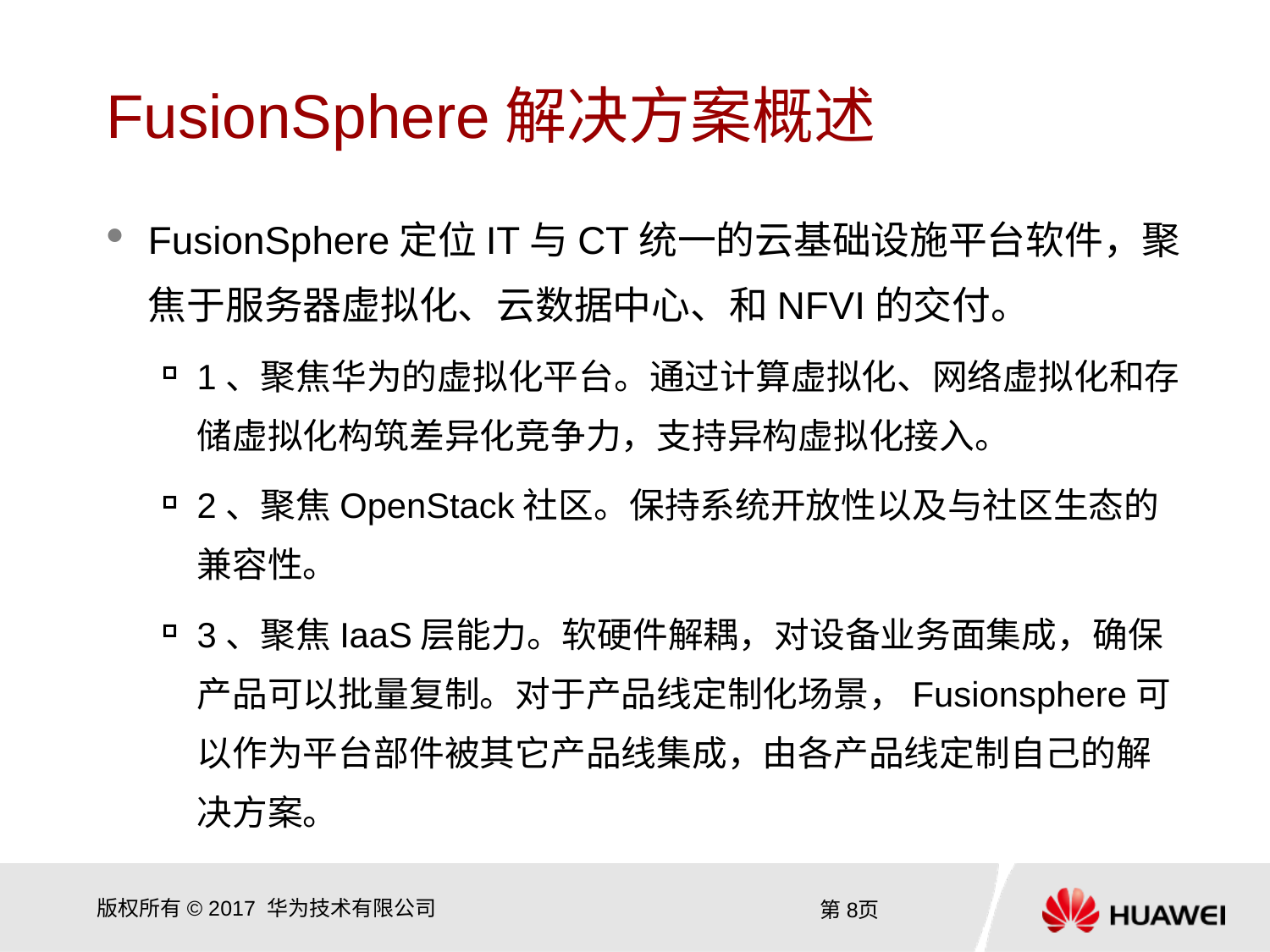

# FusionSphere解决方案概述
FusionSphere定位IT与CT统一的云基础设施平台软件，聚焦于服务器虚拟化、云数据中心、和NFVI的交付。
1、聚焦华为的虚拟化平台。通过计算虚拟化、网络虚拟化和存储虚拟化构筑差异化竞争力，支持异构虚拟化接入。
2、聚焦OpenStack社区。保持系统开放性以及与社区生态的兼容性。
3、聚焦IaaS层能力。软硬件解耦，对设备业务面集成，确保产品可以批量复制。对于产品线定制化场景，Fusionsphere可以作为平台部件被其它产品线集成，由各产品线定制自己的解决方案。